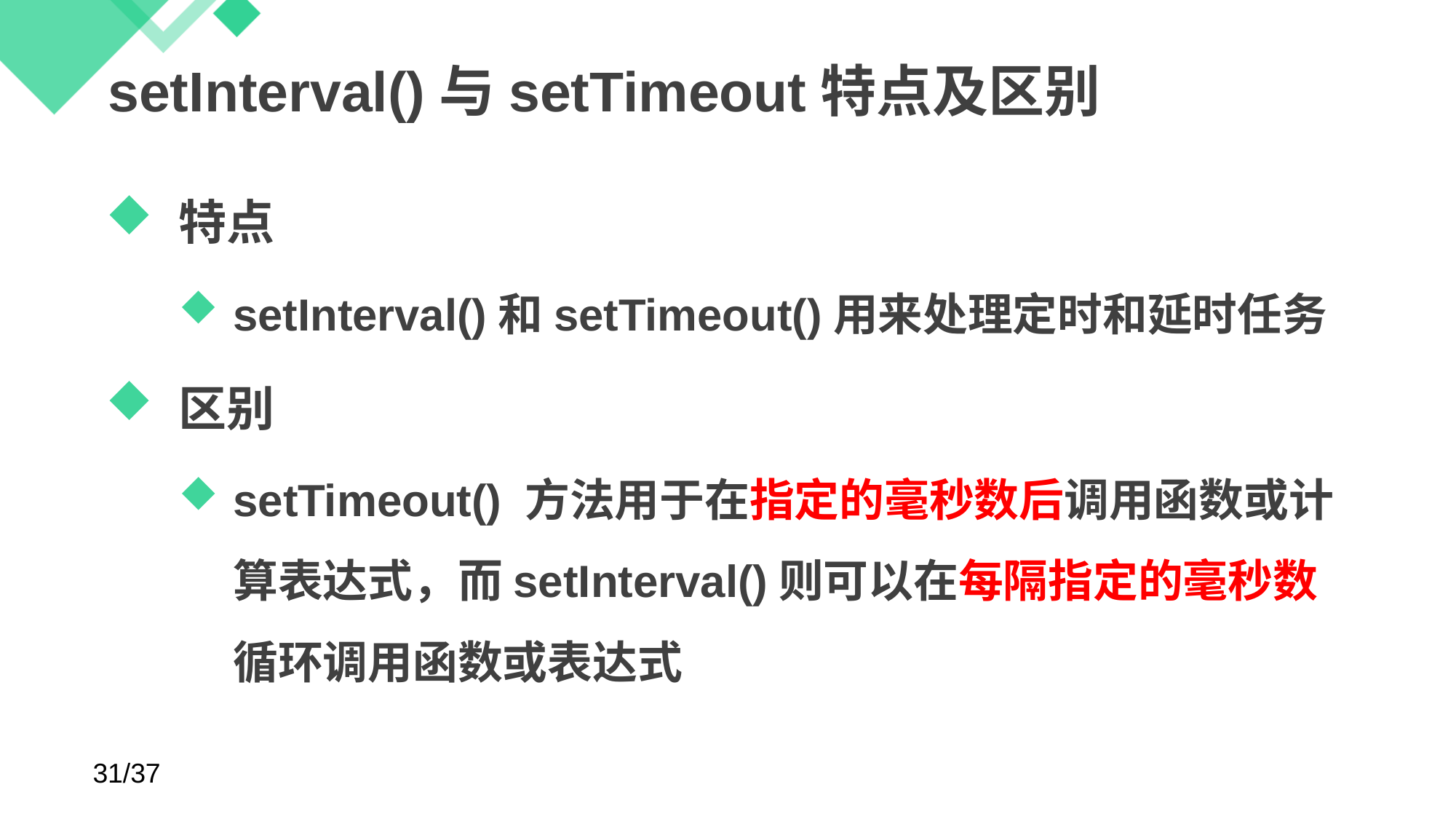

# setInterval()与setTimeout特点及区别
特点
setInterval()和setTimeout()用来处理定时和延时任务
区别
setTimeout() 方法用于在指定的毫秒数后调用函数或计算表达式，而setInterval()则可以在每隔指定的毫秒数循环调用函数或表达式